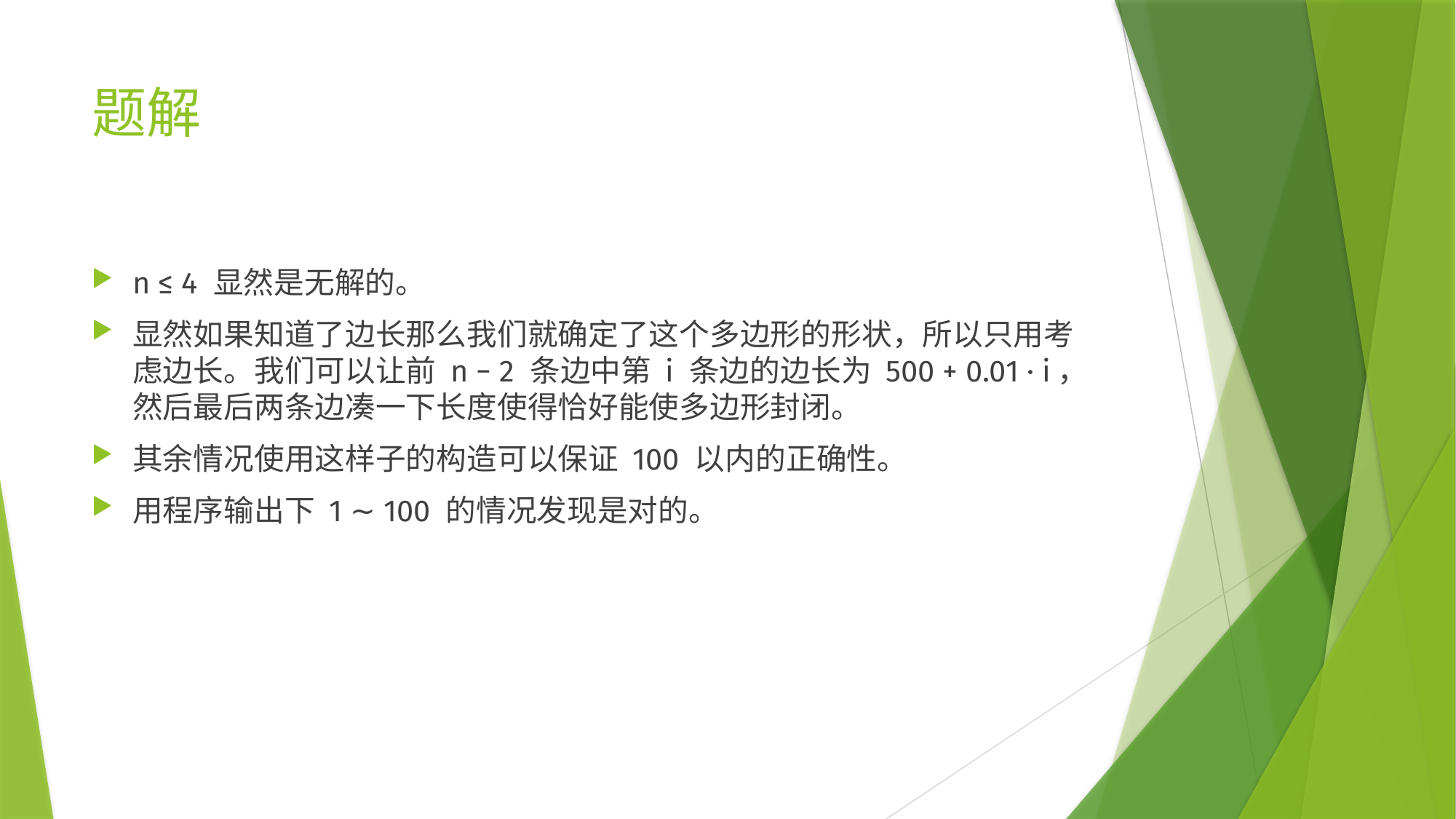

# 题解
n ≤ 4 显然是无解的。
显然如果知道了边长那么我们就确定了这个多边形的形状，所以只用考虑边长。我们可以让前 n − 2 条边中第 i 条边的边长为 500 + 0.01 · i，然后最后两条边凑一下长度使得恰好能使多边形封闭。
其余情况使用这样子的构造可以保证 100 以内的正确性。
用程序输出下 1 ∼ 100 的情况发现是对的。